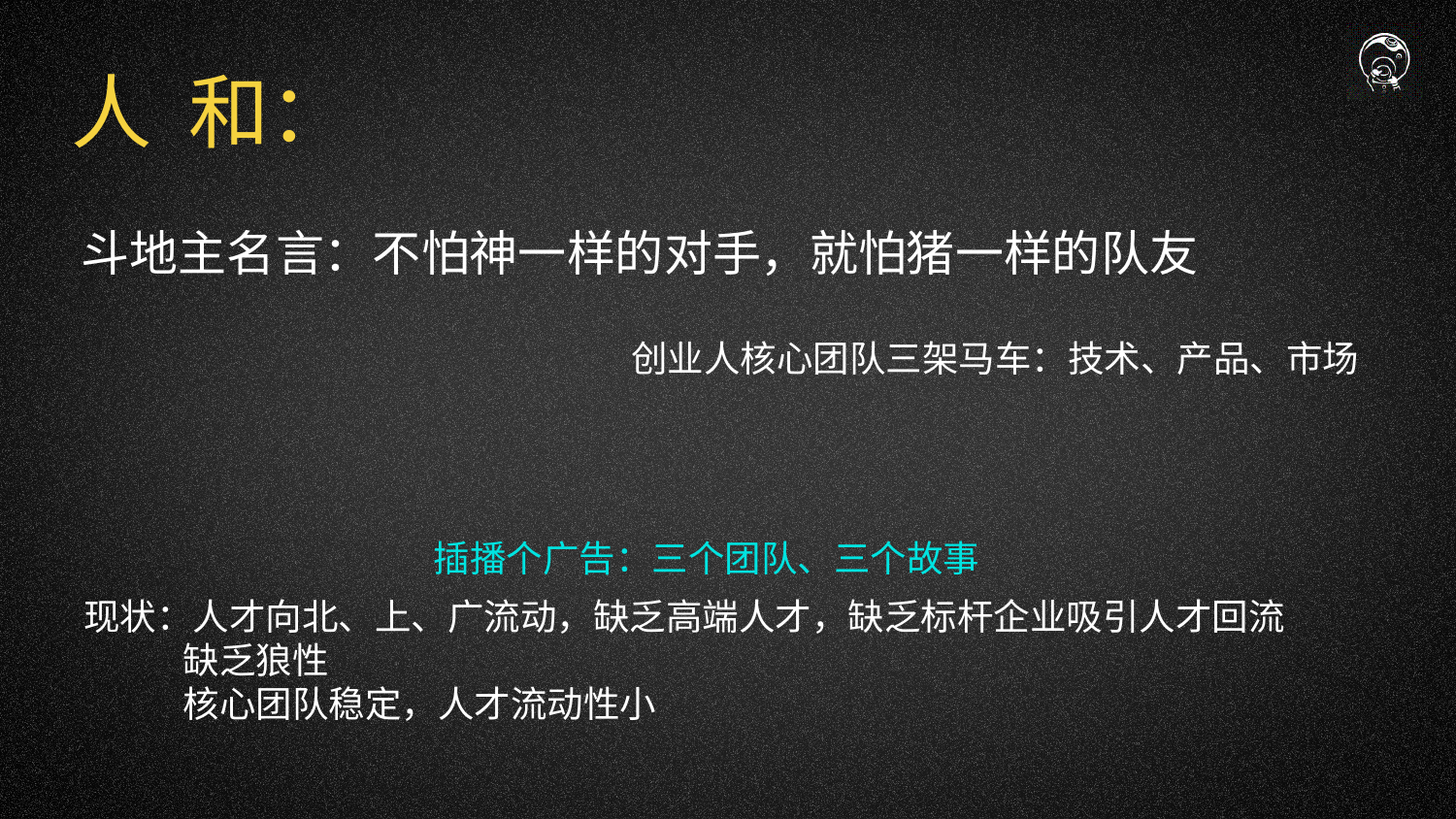

人  和：
斗地主名言：不怕神一样的对手，就怕猪一样的队友
创业人核心团队三架马车：技术、产品、市场
插播个广告：三个团队、三个故事
现状：人才向北、上、广流动，缺乏高端人才，缺乏标杆企业吸引人才回流
           缺乏狼性
           核心团队稳定，人才流动性小